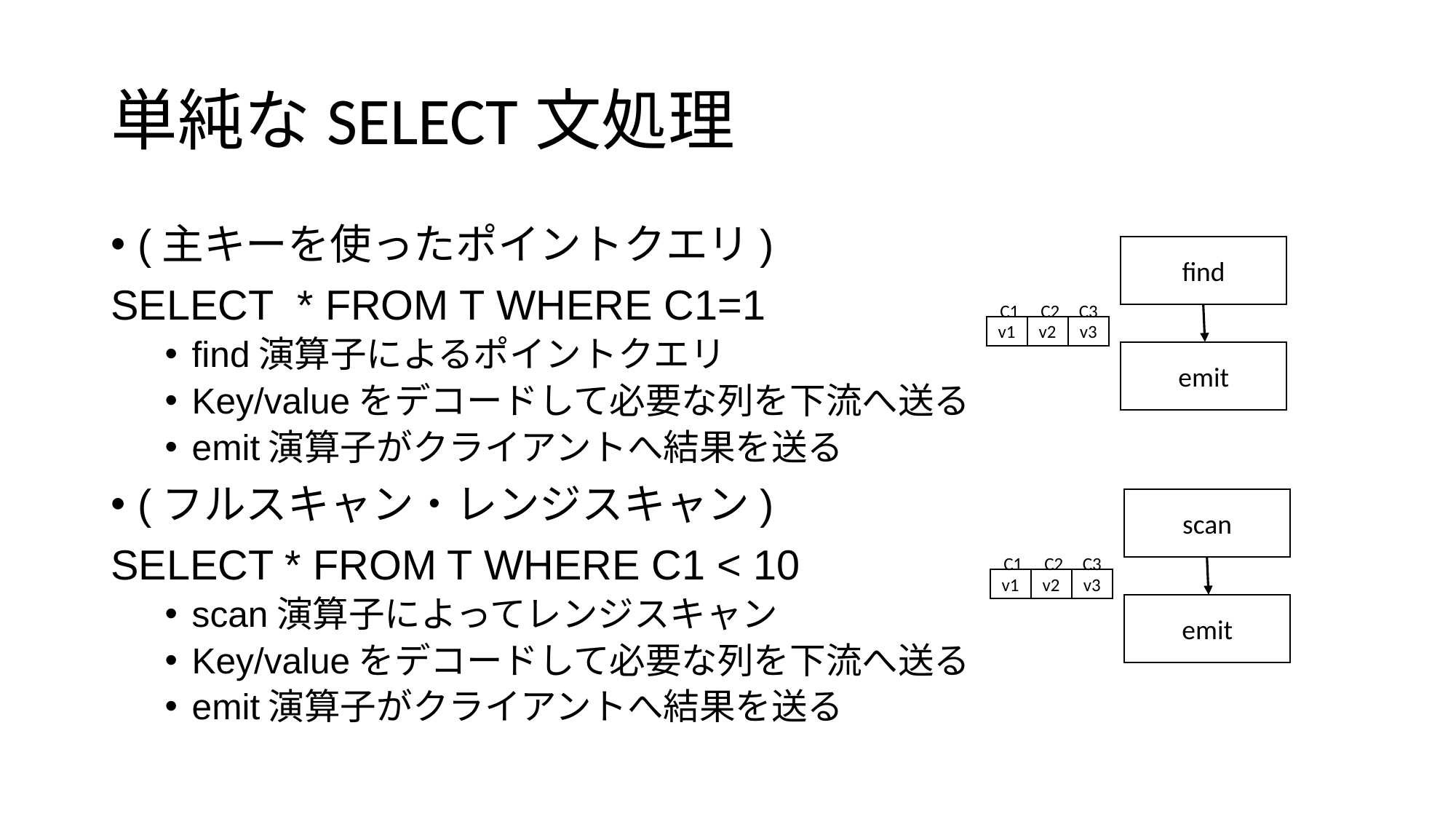

# 単純なSELECT文処理
(主キーを使ったポイントクエリ)
SELECT  * FROM T WHERE C1=1
find演算子によるポイントクエリ
Key/valueをデコードして必要な列を下流へ送る
emit演算子がクライアントへ結果を送る
(フルスキャン・レンジスキャン)
SELECT * FROM T WHERE C1 < 10
scan演算子によってレンジスキャン
Key/valueをデコードして必要な列を下流へ送る
emit演算子がクライアントへ結果を送る

find
C1
C2
C3
v1
v2
v3
emit
scan
C1
C2
C3
v1
v2
v3
emit